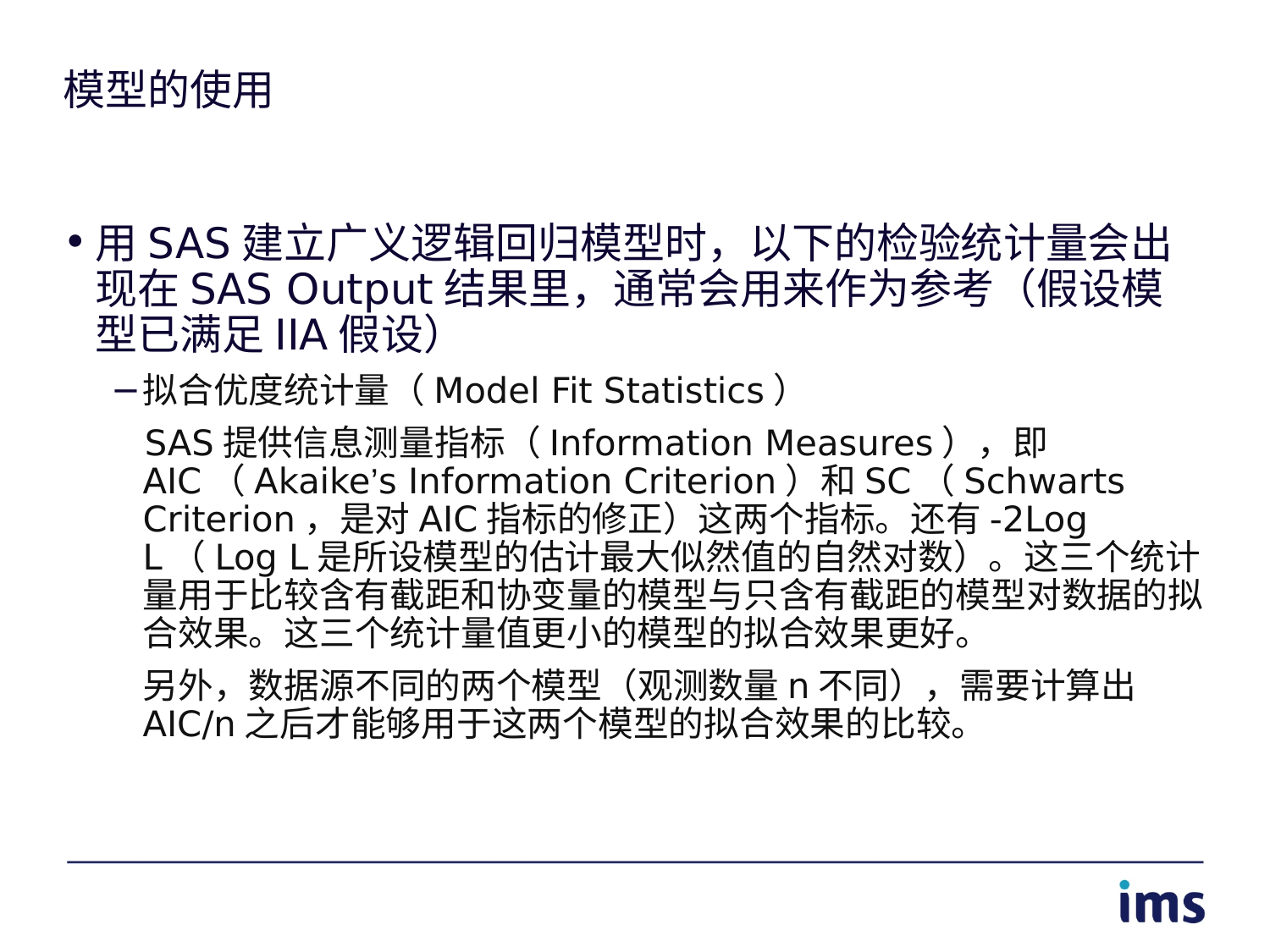

# 模型的使用
用SAS建立广义逻辑回归模型时，以下的检验统计量会出现在SAS Output结果里，通常会用来作为参考（假设模型已满足IIA假设）
拟合优度统计量（Model Fit Statistics）
   SAS提供信息测量指标（Information Measures），即AIC（Akaike’s Information Criterion）和SC（Schwarts Criterion，是对AIC指标的修正）这两个指标。还有-2Log L（Log L是所设模型的估计最大似然值的自然对数）。这三个统计量用于比较含有截距和协变量的模型与只含有截距的模型对数据的拟合效果。这三个统计量值更小的模型的拟合效果更好。
   另外，数据源不同的两个模型（观测数量n不同），需要计算出AIC/n之后才能够用于这两个模型的拟合效果的比较。